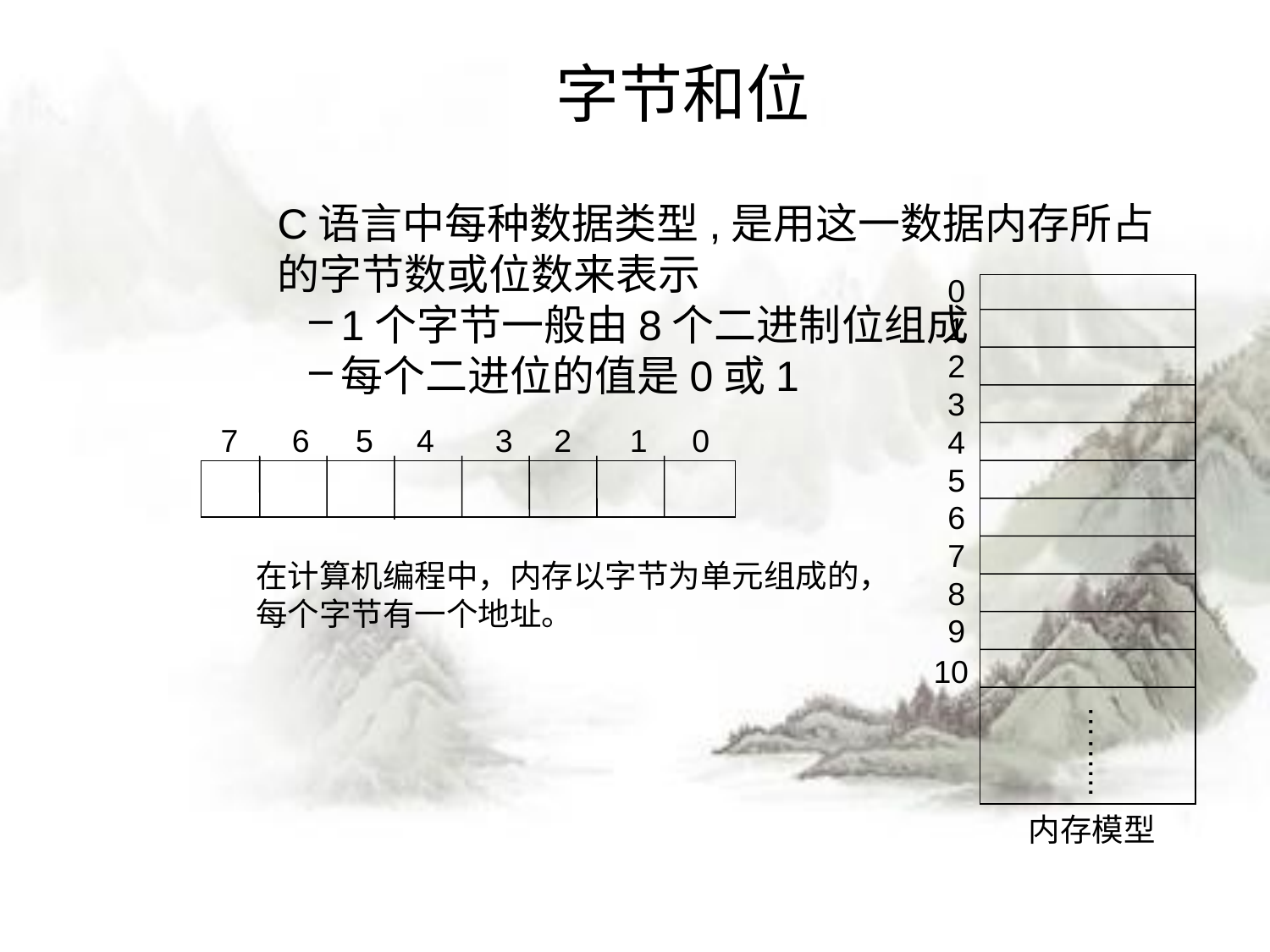

# 字节和位
	C语言中每种数据类型,是用这一数据内存所占的字节数或位数来表示
1个字节一般由8个二进制位组成
每个二进位的值是0或1
0

1

2

3

4

5

6

7

8

9

10

……...
7
6
5
4
3
2
1
0

	在计算机编程中，内存以字节为单元组成的，
	每个字节有一个地址。
	内存模型